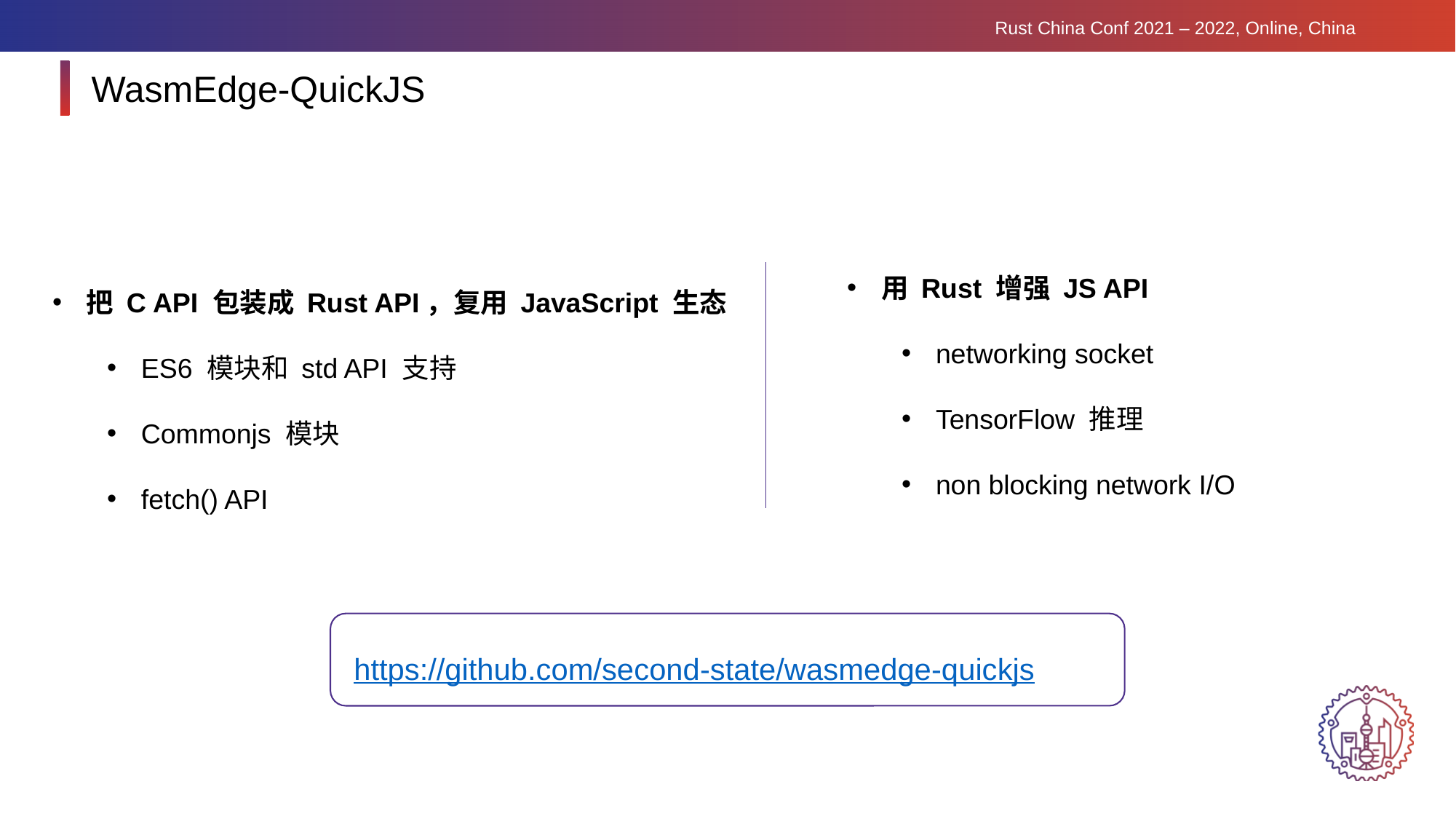

WasmEdge-QuickJS
用 Rust 增强 JS API
networking socket
TensorFlow 推理
non blocking network I/O
把 C API 包装成 Rust API，复用 JavaScript 生态
ES6 模块和 std API 支持
Commonjs 模块
fetch() API

 https://github.com/second-state/wasmedge-quickjs